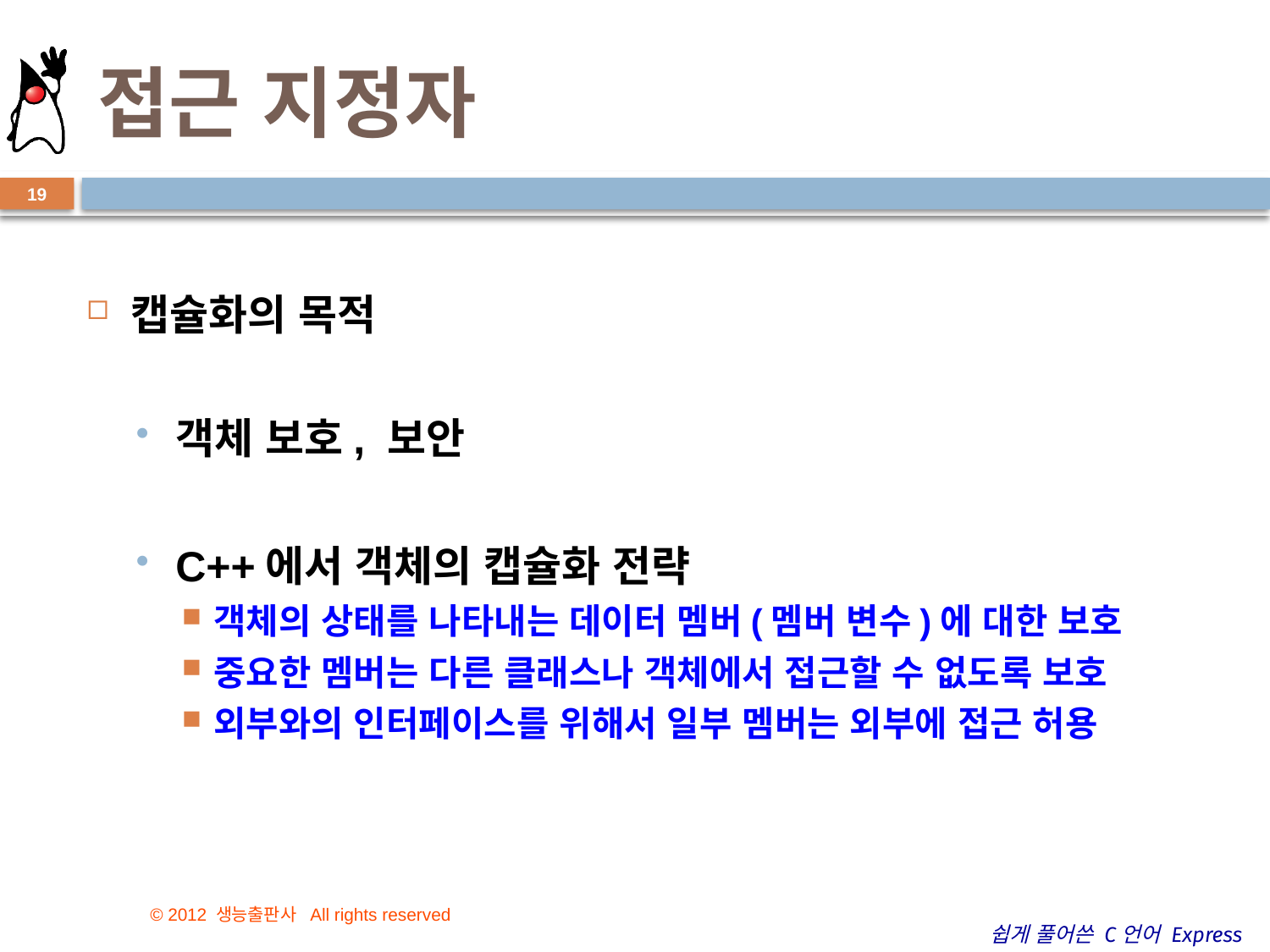

# 접근 지정자
19
캡슐화의 목적

객체 보호, 보안

C++에서 객체의 캡슐화 전략
객체의 상태를 나타내는 데이터 멤버(멤버 변수)에 대한 보호
중요한 멤버는 다른 클래스나 객체에서 접근할 수 없도록 보호
외부와의 인터페이스를 위해서 일부 멤버는 외부에 접근 허용